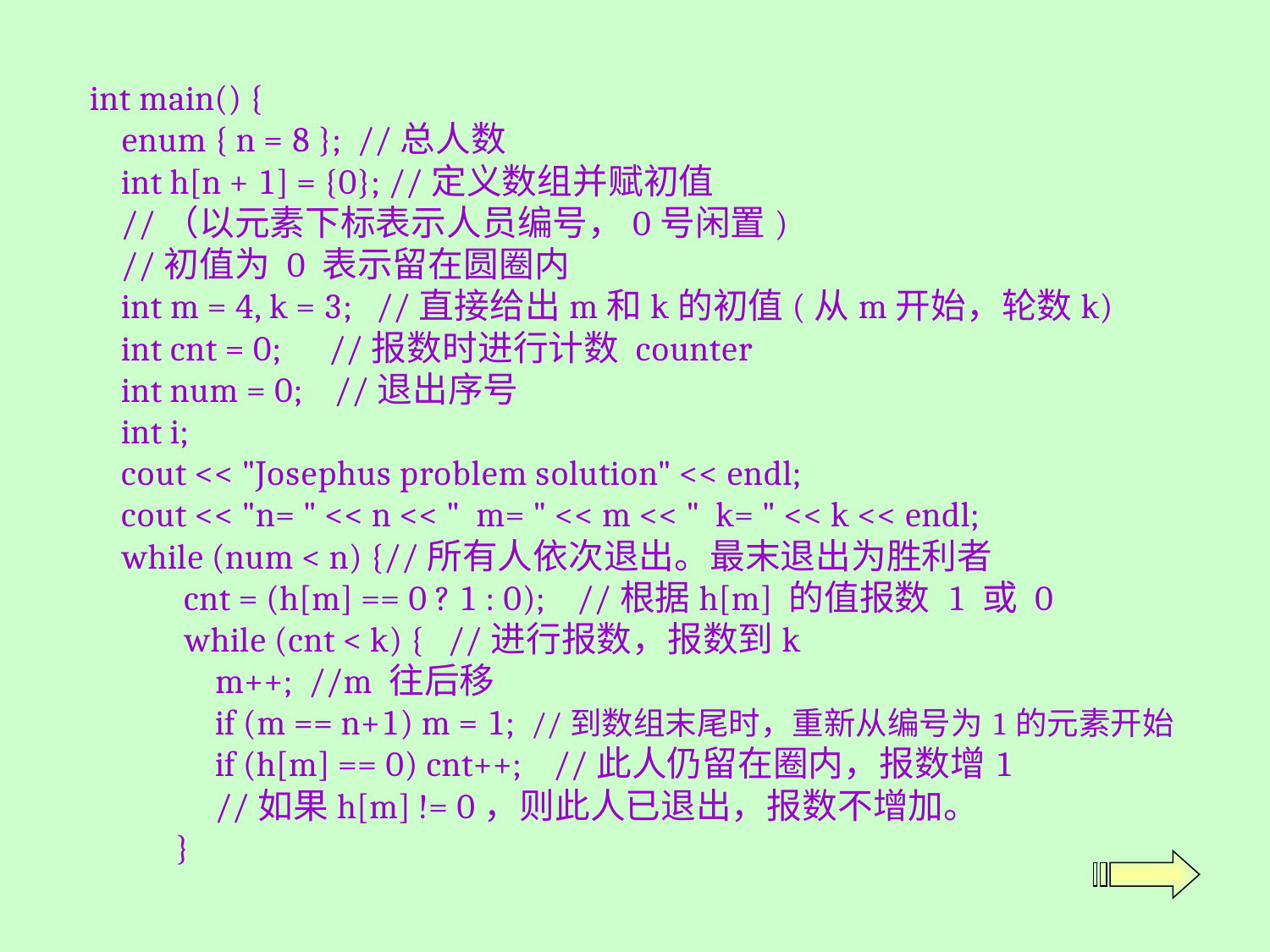

int main() {
    enum { n = 8 };  //总人数
    int h[n + 1] = {0}; //定义数组并赋初值
    //（以元素下标表示人员编号，0号闲置)
    //初值为 0 表示留在圆圈内
    int m = 4, k = 3;   //直接给出m和k的初值(从m开始，轮数k)
    int cnt = 0;      //报数时进行计数 counter
    int num = 0;    //退出序号
    int i;
    cout << "Josephus problem solution" << endl;
    cout << "n= " << n << "  m= " << m << "  k= " << k << endl;
    while (num < n) {//所有人依次退出。最末退出为胜利者
            cnt = (h[m] == 0 ? 1 : 0);    //根据h[m] 的值报数 1 或 0
            while (cnt < k) {   //进行报数，报数到k
                m++;  //m 往后移
                if (m == n+1) m = 1;  //到数组末尾时，重新从编号为1的元素开始
                if (h[m] == 0) cnt++;    //此人仍留在圈内，报数增1
                //如果h[m] != 0，则此人已退出，报数不增加。
           }

41